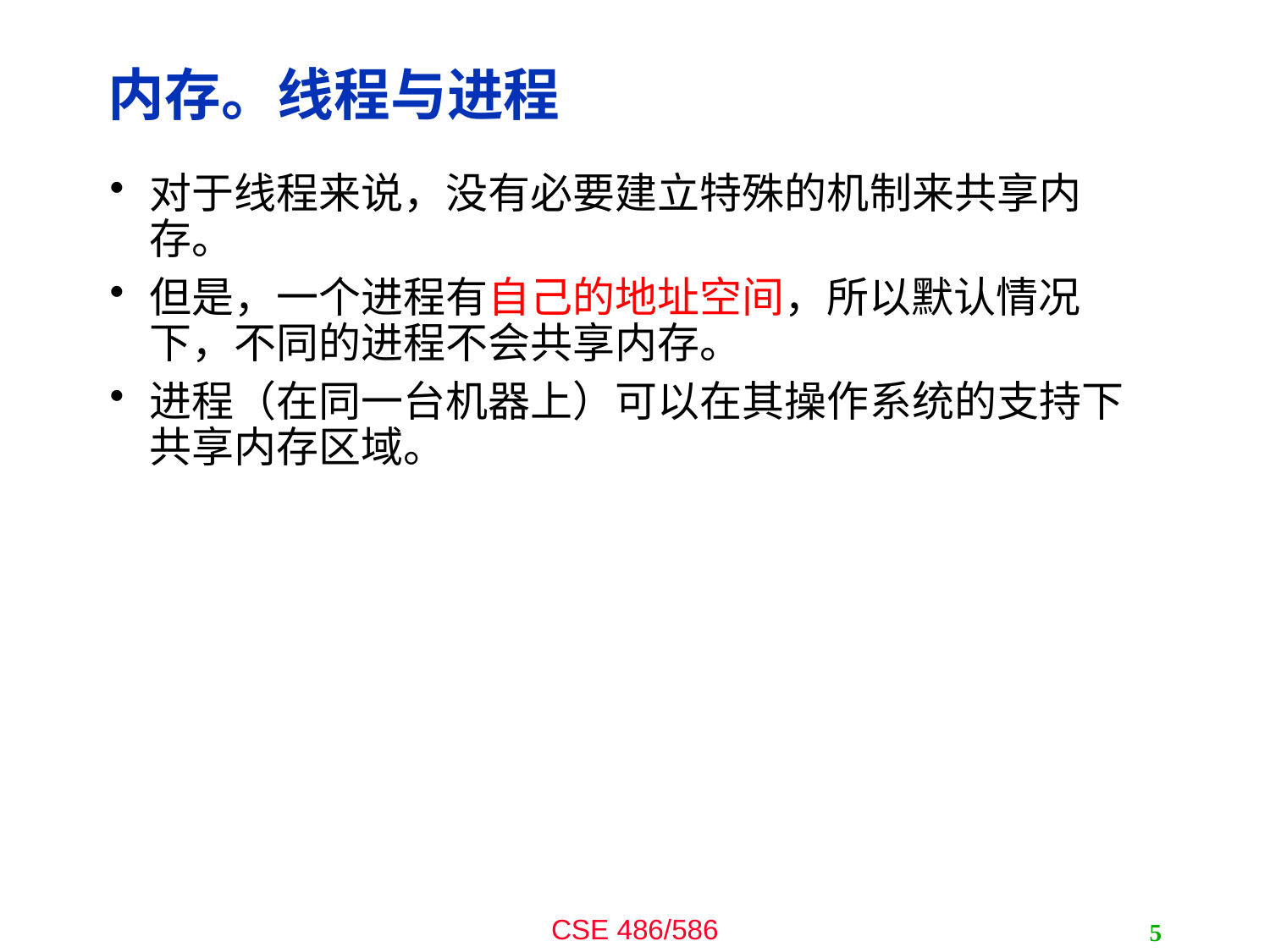

# 内存。线程与进程
对于线程来说，没有必要建立特殊的机制来共享内存。
但是，一个进程有自己的地址空间，所以默认情况下，不同的进程不会共享内存。
进程（在同一台机器上）可以在其操作系统的支持下共享内存区域。
5